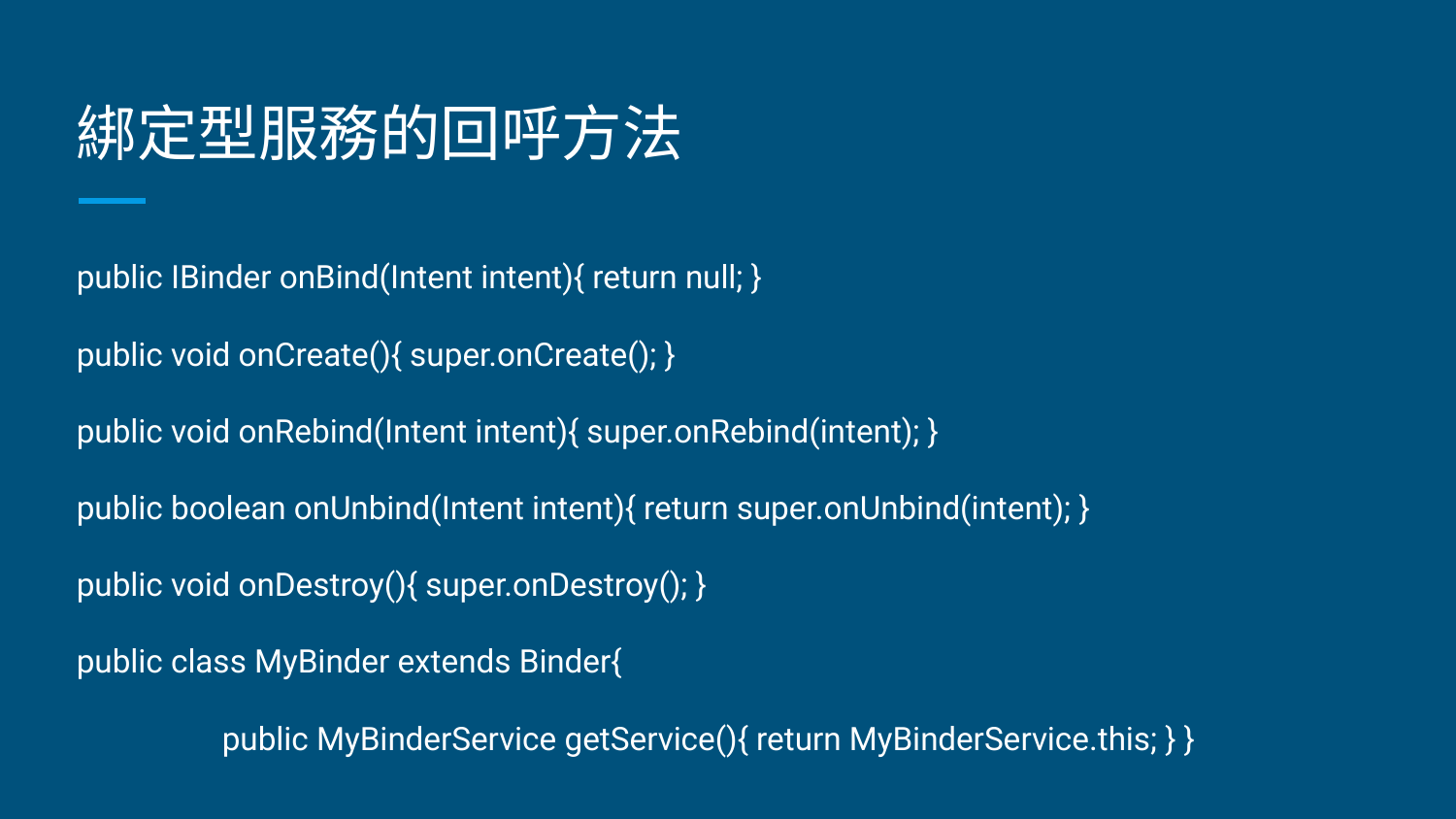

# 綁定型服務的回呼方法
public IBinder onBind(Intent intent){ return null; }
public void onCreate(){ super.onCreate(); }
public void onRebind(Intent intent){ super.onRebind(intent); }
public boolean onUnbind(Intent intent){ return super.onUnbind(intent); }
public void onDestroy(){ super.onDestroy(); }
public class MyBinder extends Binder{
	public MyBinderService getService(){ return MyBinderService.this; } }